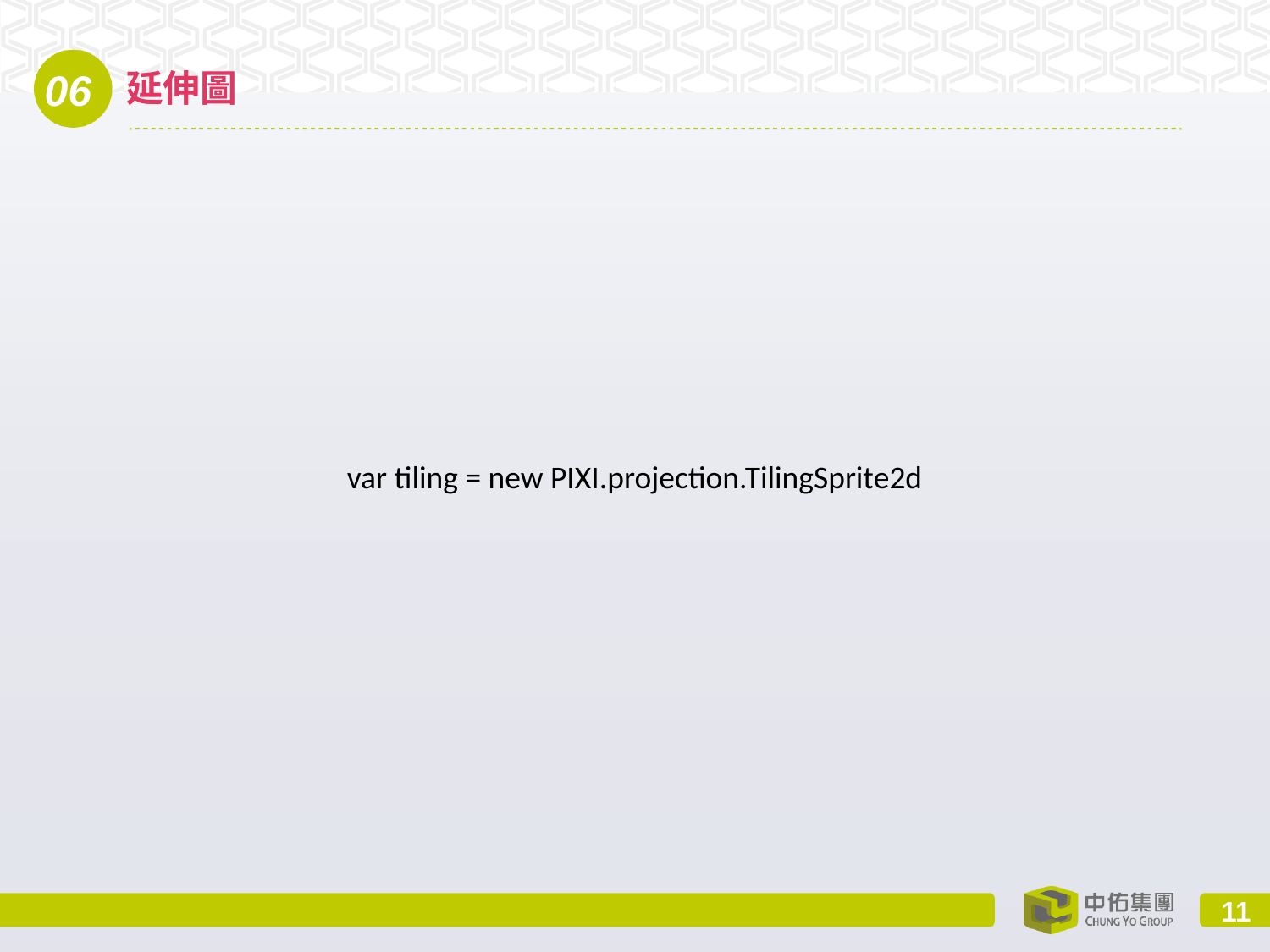

06
延伸圖
var tiling = new PIXI.projection.TilingSprite2d
11